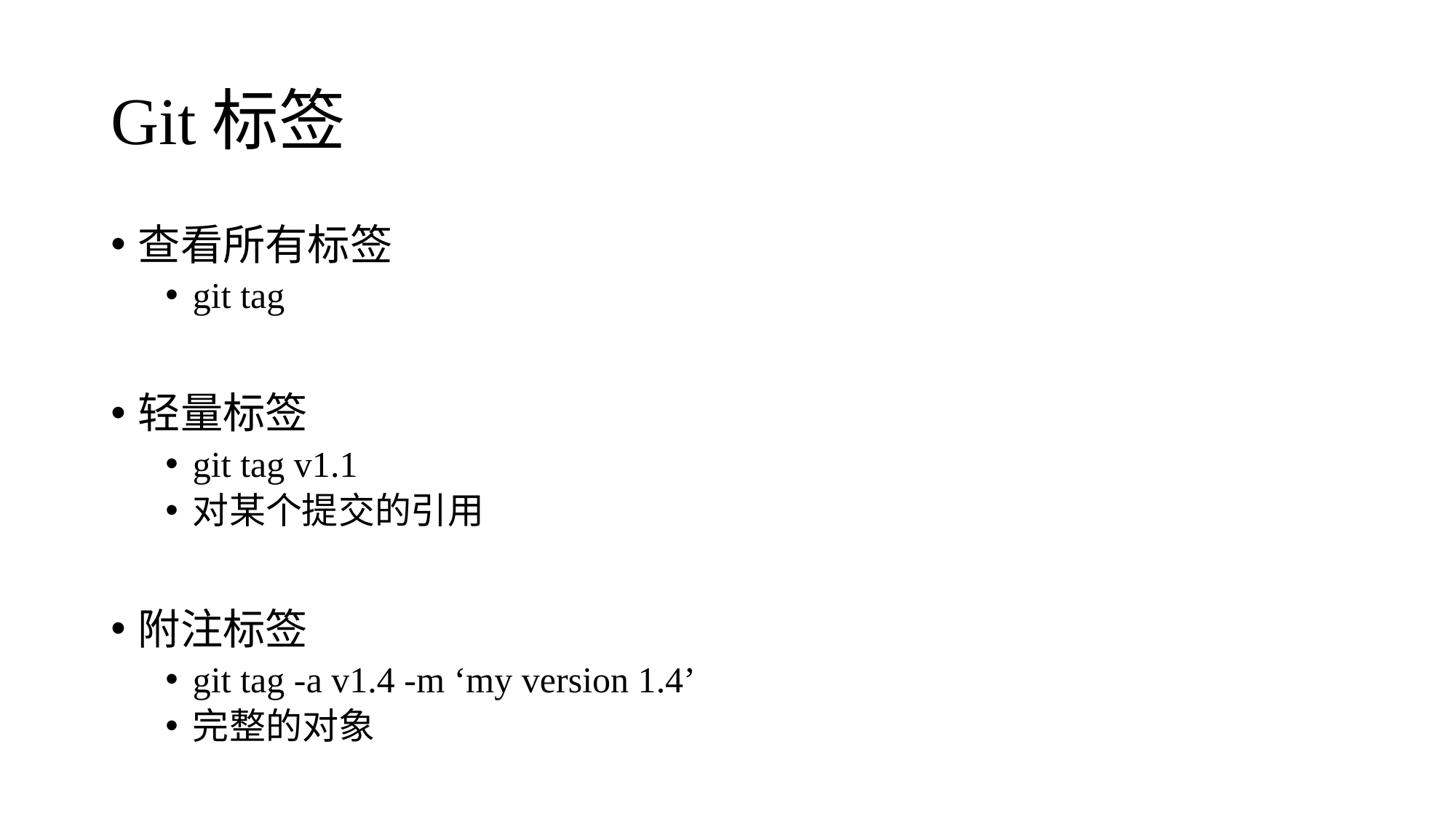

# Git标签
查看所有标签
git tag

轻量标签
git tag v1.1
对某个提交的引用

附注标签
git tag -a v1.4 -m ‘my version 1.4’
完整的对象